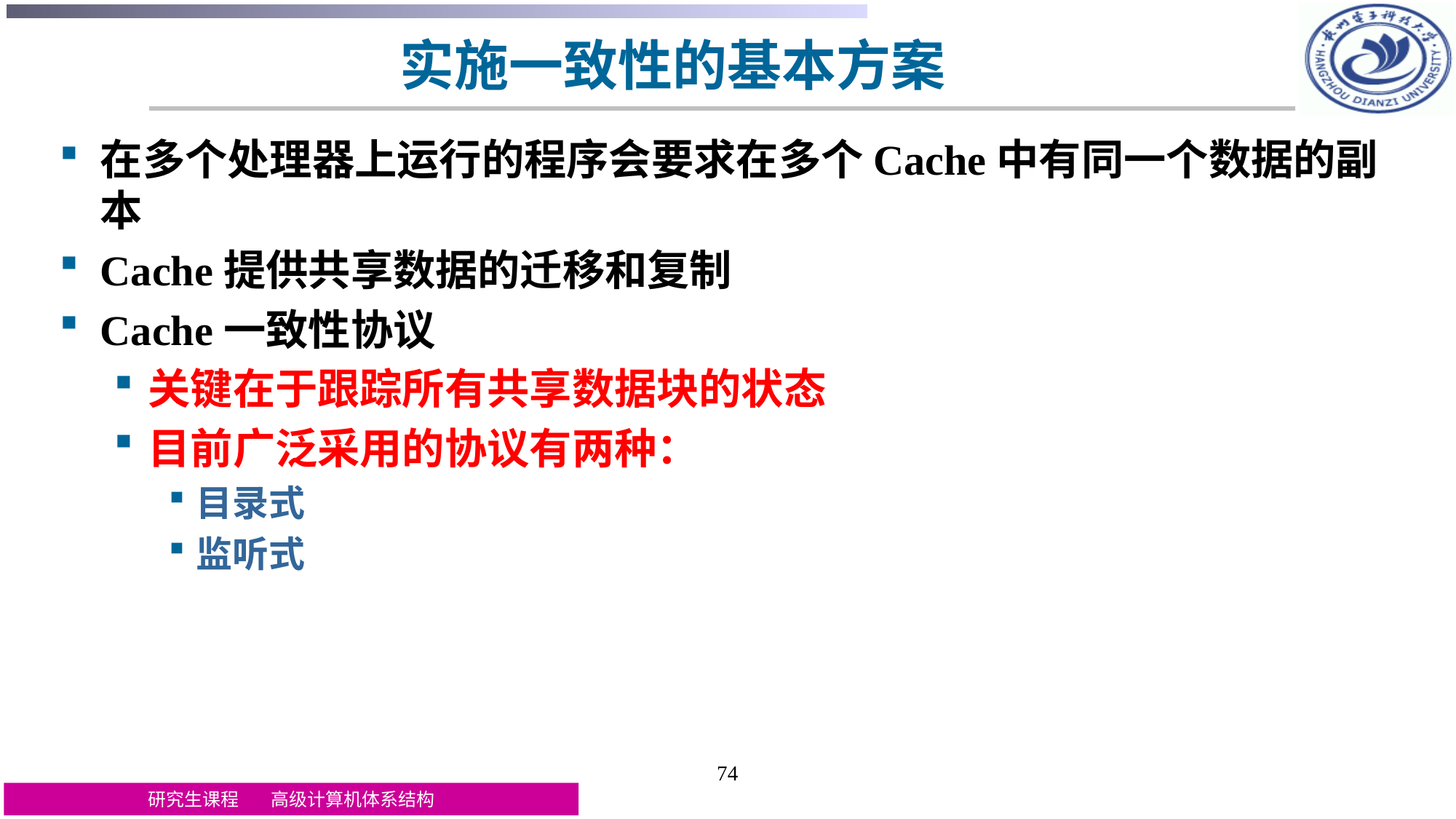

# 实施一致性的基本方案
在多个处理器上运行的程序会要求在多个Cache中有同一个数据的副本
Cache提供共享数据的迁移和复制
Cache一致性协议
关键在于跟踪所有共享数据块的状态
目前广泛采用的协议有两种：
目录式
监听式
74